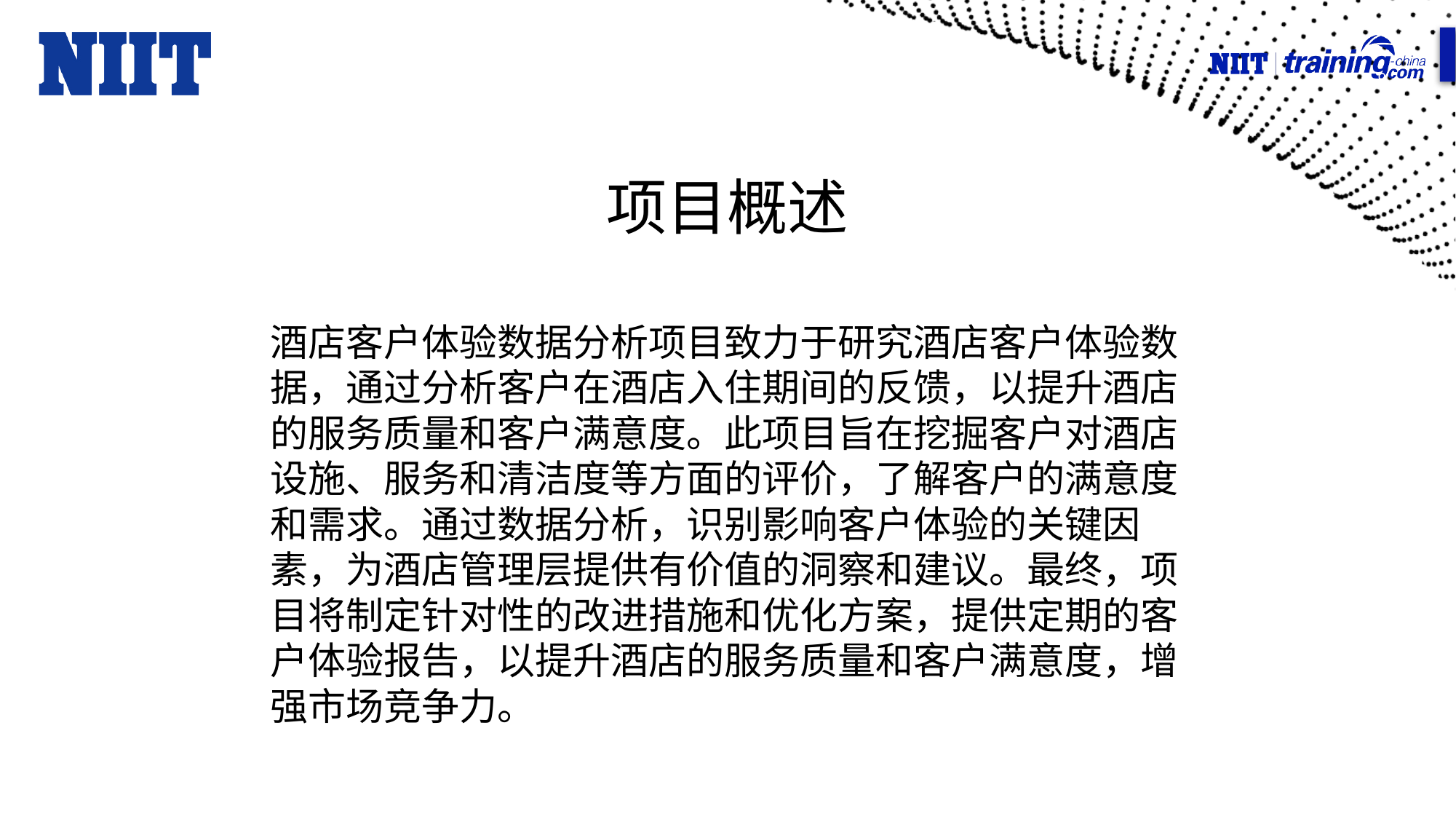

# 项目概述
酒店客户体验数据分析项目致力于研究酒店客户体验数据，通过分析客户在酒店入住期间的反馈，以提升酒店的服务质量和客户满意度。此项目旨在挖掘客户对酒店设施、服务和清洁度等方面的评价，了解客户的满意度和需求。通过数据分析，识别影响客户体验的关键因素，为酒店管理层提供有价值的洞察和建议。最终，项目将制定针对性的改进措施和优化方案，提供定期的客户体验报告，以提升酒店的服务质量和客户满意度，增强市场竞争力。